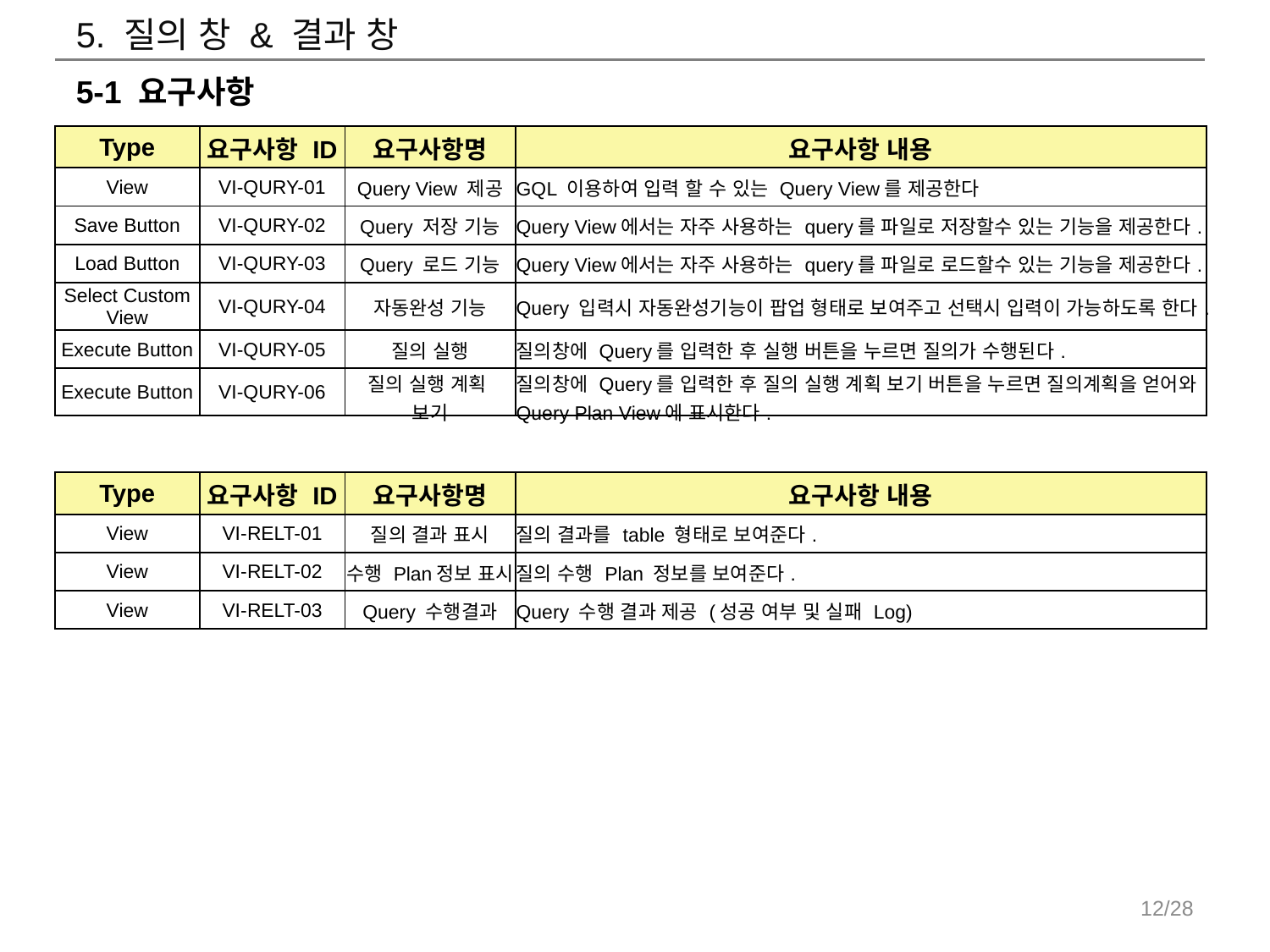

# 5. 질의 창 & 결과 창
5-1 요구사항
| Type | 요구사항 ID | 요구사항명 | 요구사항 내용 |
| --- | --- | --- | --- |
| View | VI-QURY-01 | Query View 제공 | GQL 이용하여 입력 할 수 있는 Query View를 제공한다 |
| Save Button | VI-QURY-02 | Query 저장 기능 | Query View에서는 자주 사용하는 query를 파일로 저장할수 있는 기능을 제공한다. |
| Load Button | VI-QURY-03 | Query 로드 기능 | Query View에서는 자주 사용하는 query를 파일로 로드할수 있는 기능을 제공한다. |
| Select Custom View | VI-QURY-04 | 자동완성 기능 | Query 입력시 자동완성기능이 팝업 형태로 보여주고 선택시 입력이 가능하도록 한다. |
| Execute Button | VI-QURY-05 | 질의 실행 | 질의창에 Query를 입력한 후 실행 버튼을 누르면 질의가 수행된다. |
| Execute Button | VI-QURY-06 | 질의 실행 계획 보기 | 질의창에 Query를 입력한 후 질의 실행 계획 보기 버튼을 누르면 질의계획을 얻어와 Query Plan View에 표시한다. |
| Type | 요구사항 ID | 요구사항명 | 요구사항 내용 |
| --- | --- | --- | --- |
| View | VI-RELT-01 | 질의 결과 표시 | 질의 결과를 table 형태로 보여준다. |
| View | VI-RELT-02 | 수행 Plan정보 표시 | 질의 수행 Plan 정보를 보여준다. |
| View | VI-RELT-03 | Query 수행결과 | Query 수행 결과 제공 (성공 여부 및 실패 Log) |
12/28